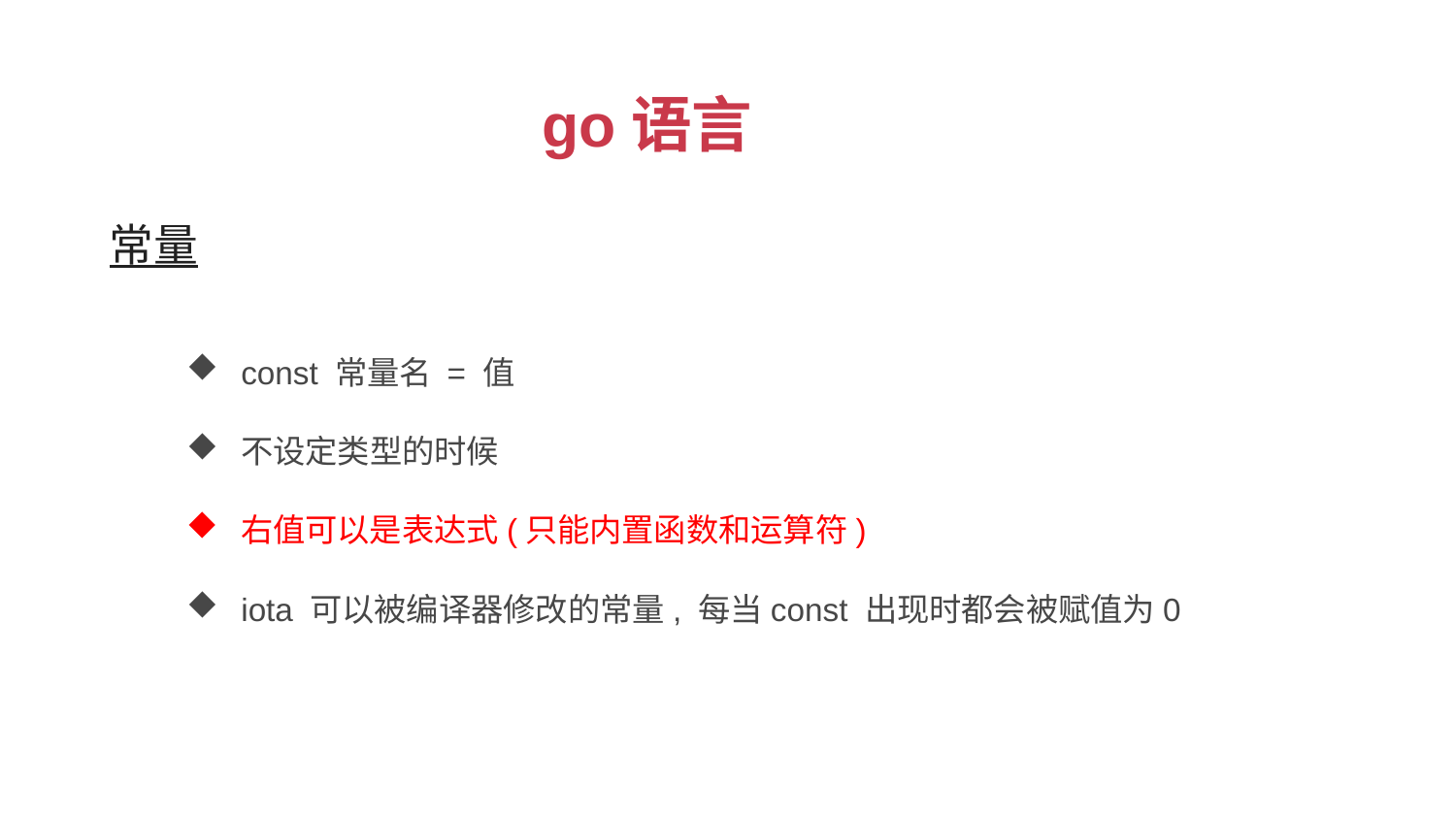

go语言
 常量
const 常量名 = 值
不设定类型的时候
右值可以是表达式(只能内置函数和运算符)
iota 可以被编译器修改的常量, 每当const 出现时都会被赋值为0